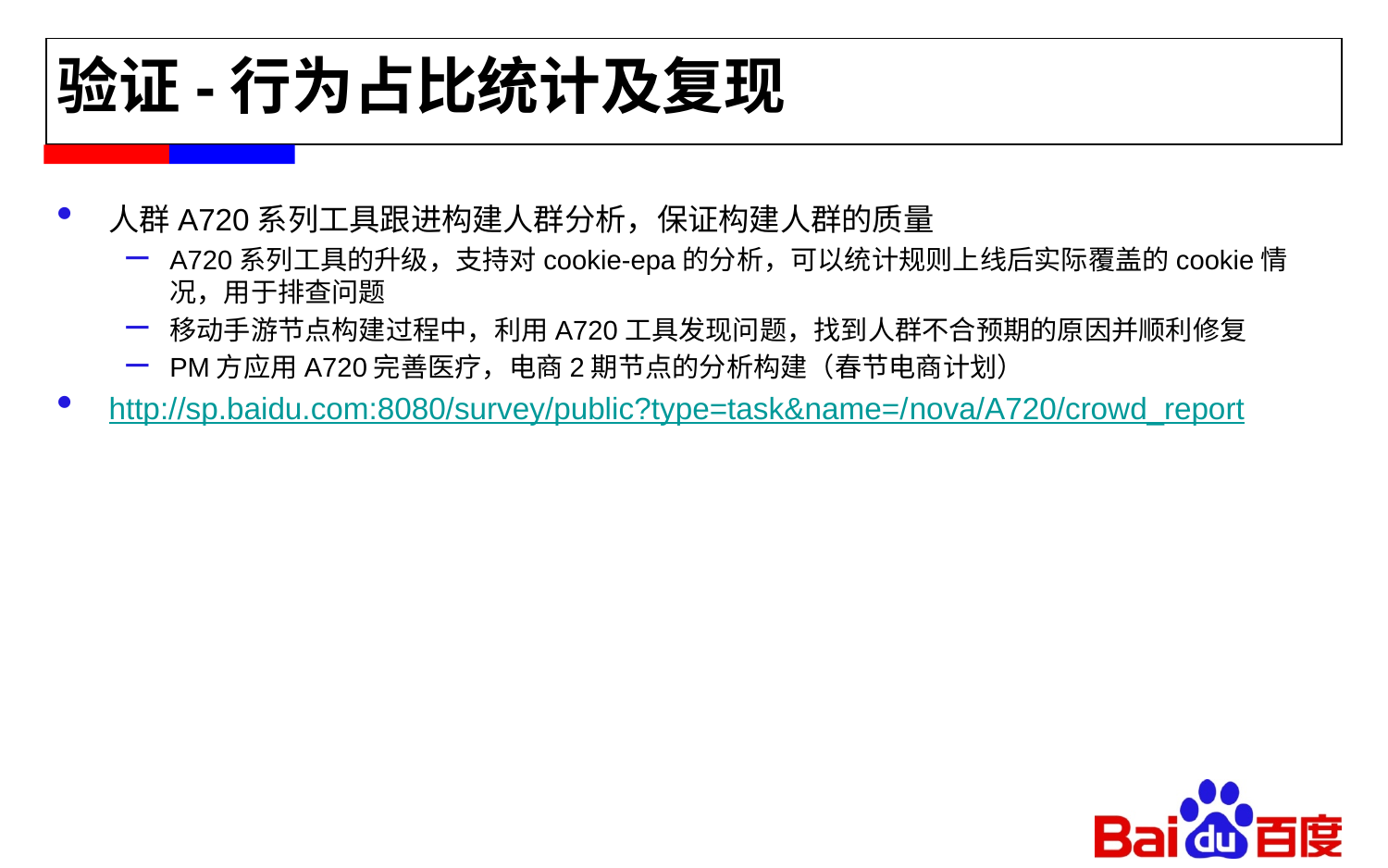

验证-行为占比统计及复现

人群A720系列工具跟进构建人群分析，保证构建人群的质量
A720系列工具的升级，支持对cookie-epa的分析，可以统计规则上线后实际覆盖的cookie情况，用于排查问题
移动手游节点构建过程中，利用A720工具发现问题，找到人群不合预期的原因并顺利修复
PM方应用A720完善医疗，电商2期节点的分析构建（春节电商计划）
http://sp.baidu.com:8080/survey/public?type=task&name=/nova/A720/crowd_report